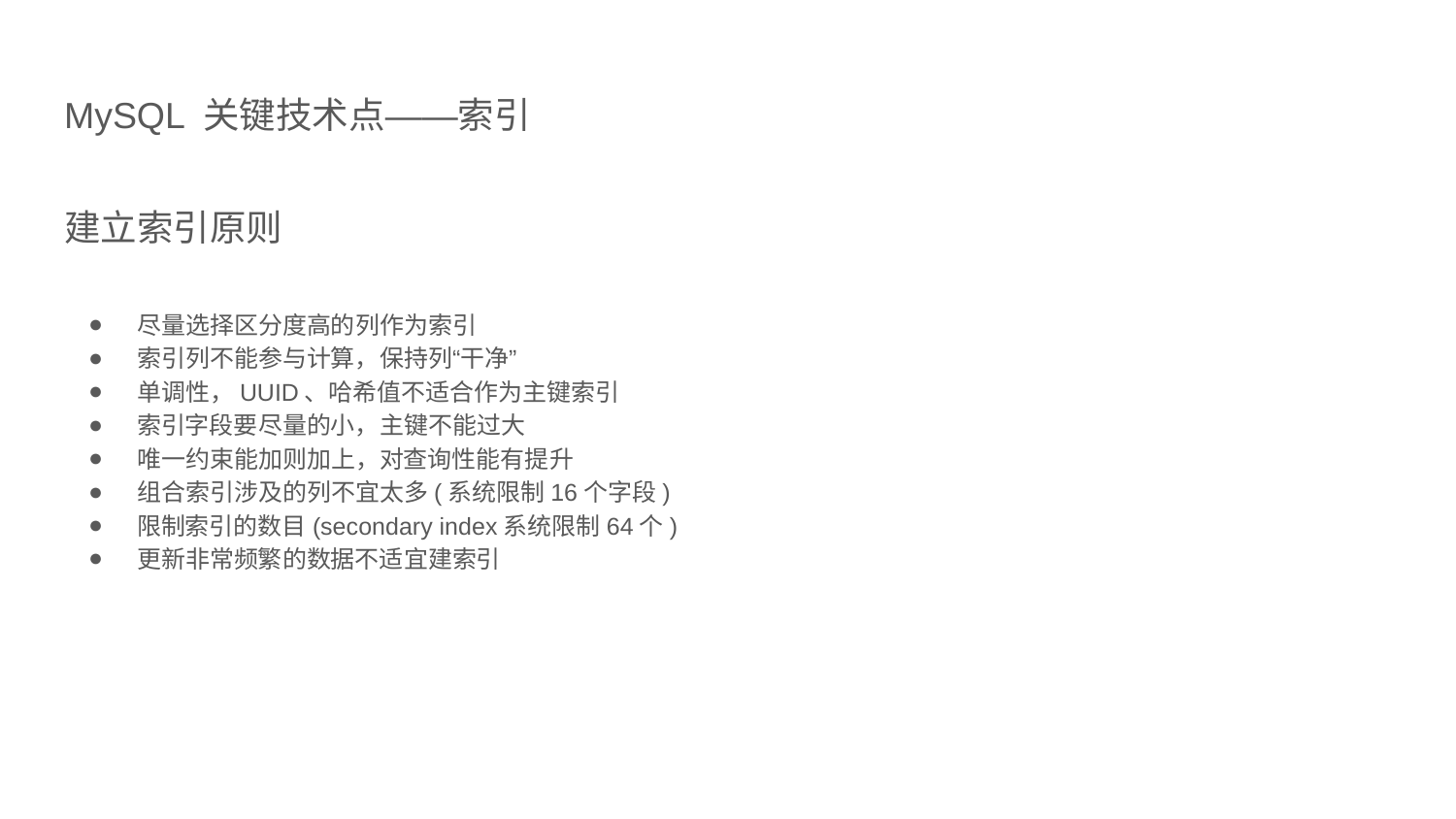

# MySQL 关键技术点——索引
建立索引原则

尽量选择区分度高的列作为索引
索引列不能参与计算，保持列“干净”
单调性，UUID、哈希值不适合作为主键索引
索引字段要尽量的小，主键不能过大
唯一约束能加则加上，对查询性能有提升
组合索引涉及的列不宜太多(系统限制16个字段)
限制索引的数目(secondary index系统限制64个)
更新非常频繁的数据不适宜建索引